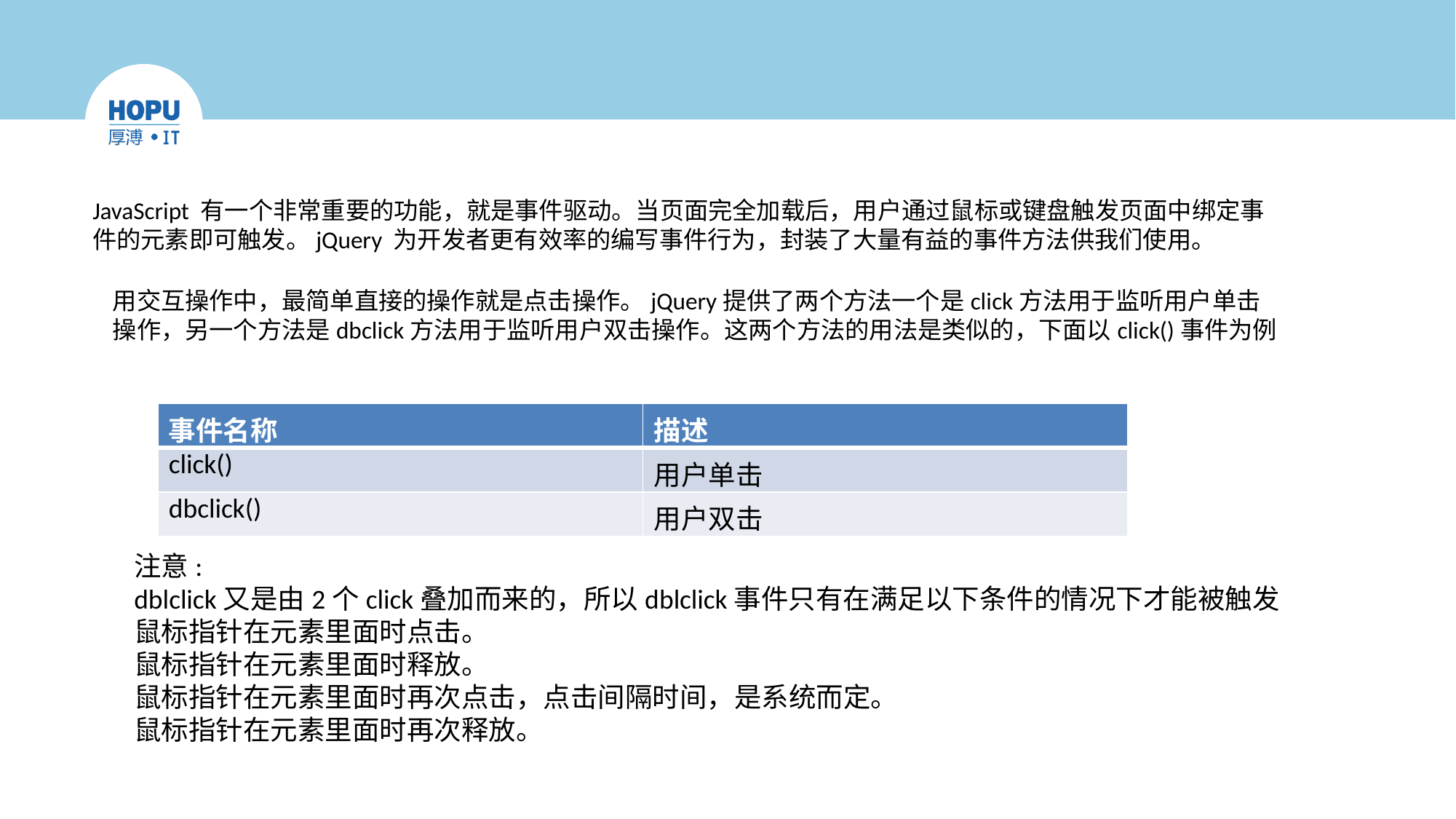

#
JavaScript 有一个非常重要的功能，就是事件驱动。当页面完全加载后，用户通过鼠标或键盘触发页面中绑定事件的元素即可触发。jQuery 为开发者更有效率的编写事件行为，封装了大量有益的事件方法供我们使用。

用交互操作中，最简单直接的操作就是点击操作。jQuery提供了两个方法一个是click方法用于监听用户单击操作，另一个方法是dbclick方法用于监听用户双击操作。这两个方法的用法是类似的，下面以click()事件为例
| 事件名称 | 描述 |
| --- | --- |
| click() | 用户单击 |
| dbclick() | 用户双击 |

注意:
dblclick又是由2个click叠加而来的，所以dblclick事件只有在满足以下条件的情况下才能被触发
鼠标指针在元素里面时点击。
鼠标指针在元素里面时释放。
鼠标指针在元素里面时再次点击，点击间隔时间，是系统而定。
鼠标指针在元素里面时再次释放。